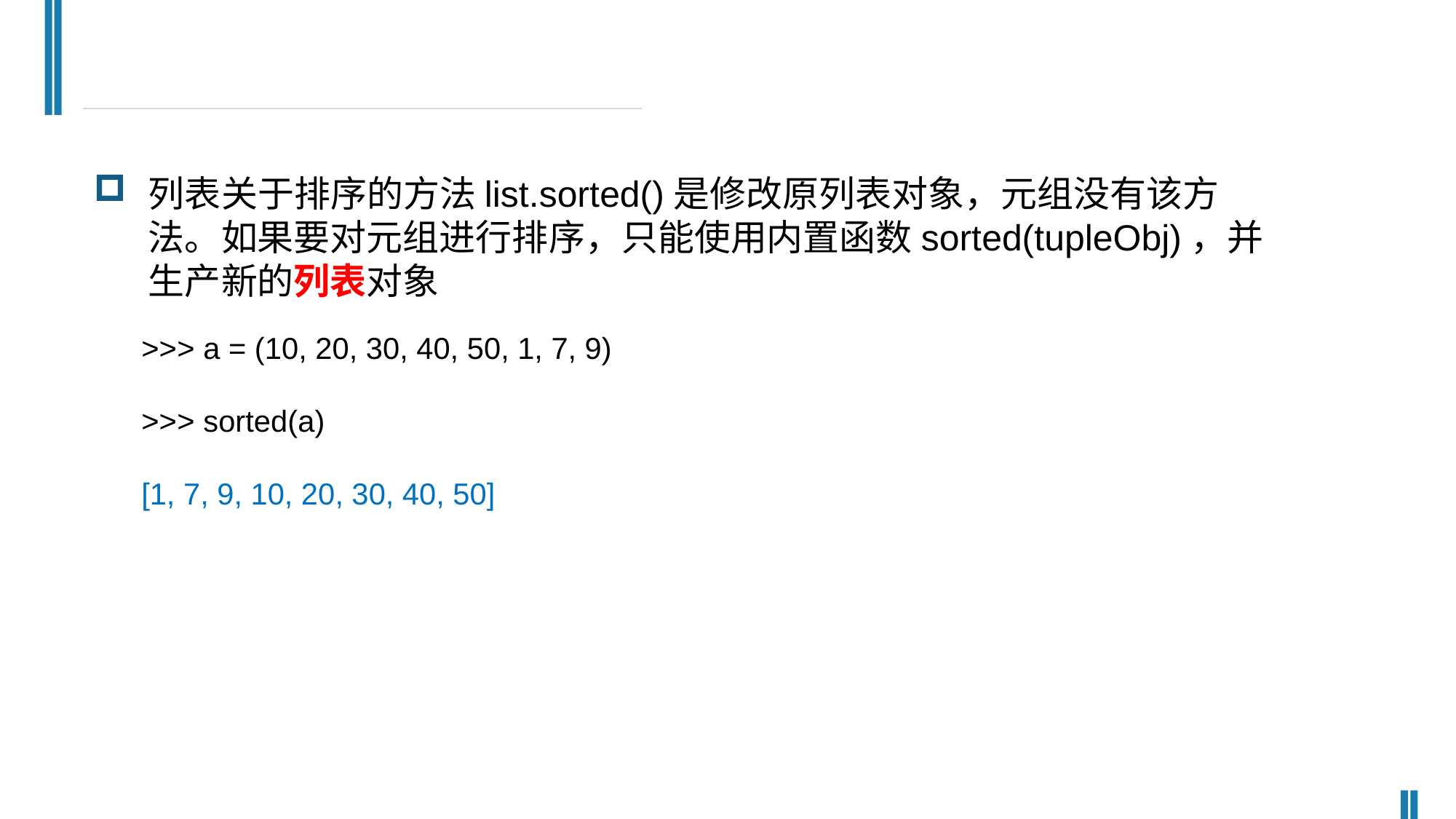

列表关于排序的方法list.sorted()是修改原列表对象，元组没有该方法。如果要对元组进行排序，只能使用内置函数sorted(tupleObj)，并生产新的列表对象
>>> a = (10, 20, 30, 40, 50, 1, 7, 9)
>>> sorted(a)
[1, 7, 9, 10, 20, 30, 40, 50]